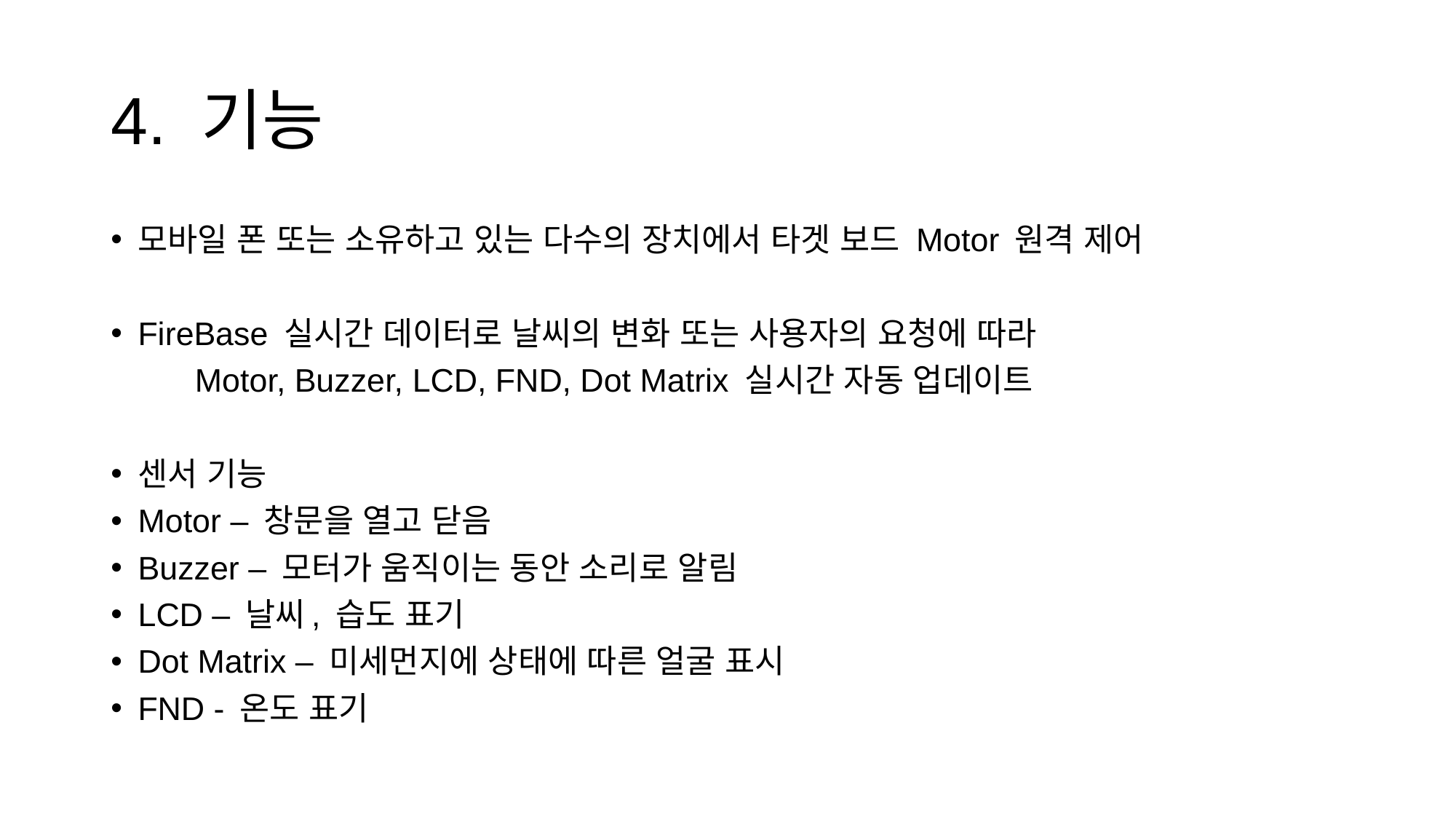

# 4. 기능
모바일 폰 또는 소유하고 있는 다수의 장치에서 타겟 보드 Motor 원격 제어

FireBase 실시간 데이터로 날씨의 변화 또는 사용자의 요청에 따라
				Motor, Buzzer, LCD, FND, Dot Matrix 실시간 자동 업데이트

센서 기능
Motor – 창문을 열고 닫음
Buzzer – 모터가 움직이는 동안 소리로 알림
LCD – 날씨, 습도 표기
Dot Matrix – 미세먼지에 상태에 따른 얼굴 표시
FND - 온도 표기